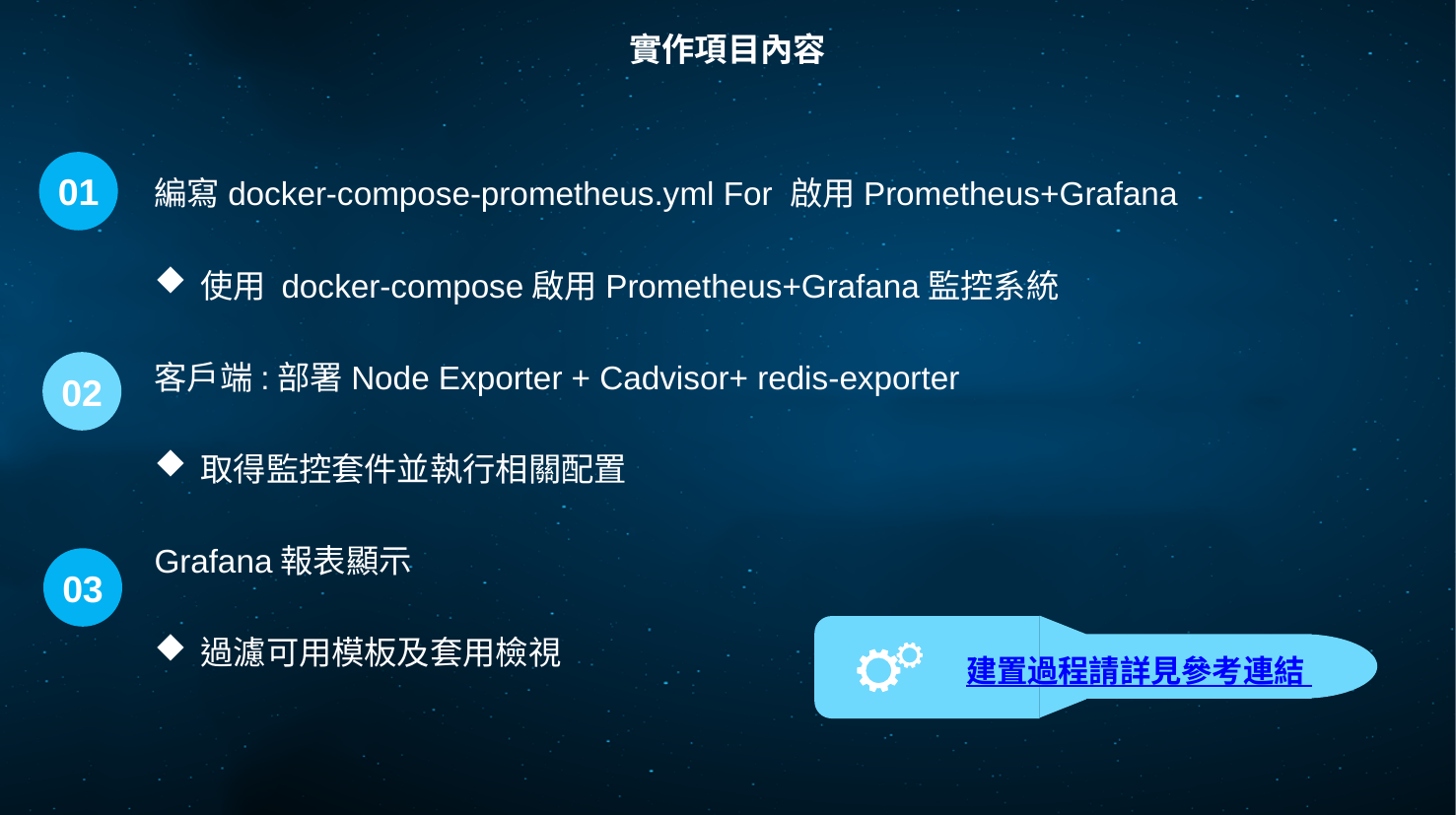

實作項目內容
01
編寫docker-compose-prometheus.yml For 啟用Prometheus+Grafana

使用 docker-compose啟用Prometheus+Grafana監控系統

客戶端:部署Node Exporter + Cadvisor+ redis-exporter

取得監控套件並執行相關配置

Grafana報表顯示

過濾可用模板及套用檢視

02
03

建置過程請詳見參考連結